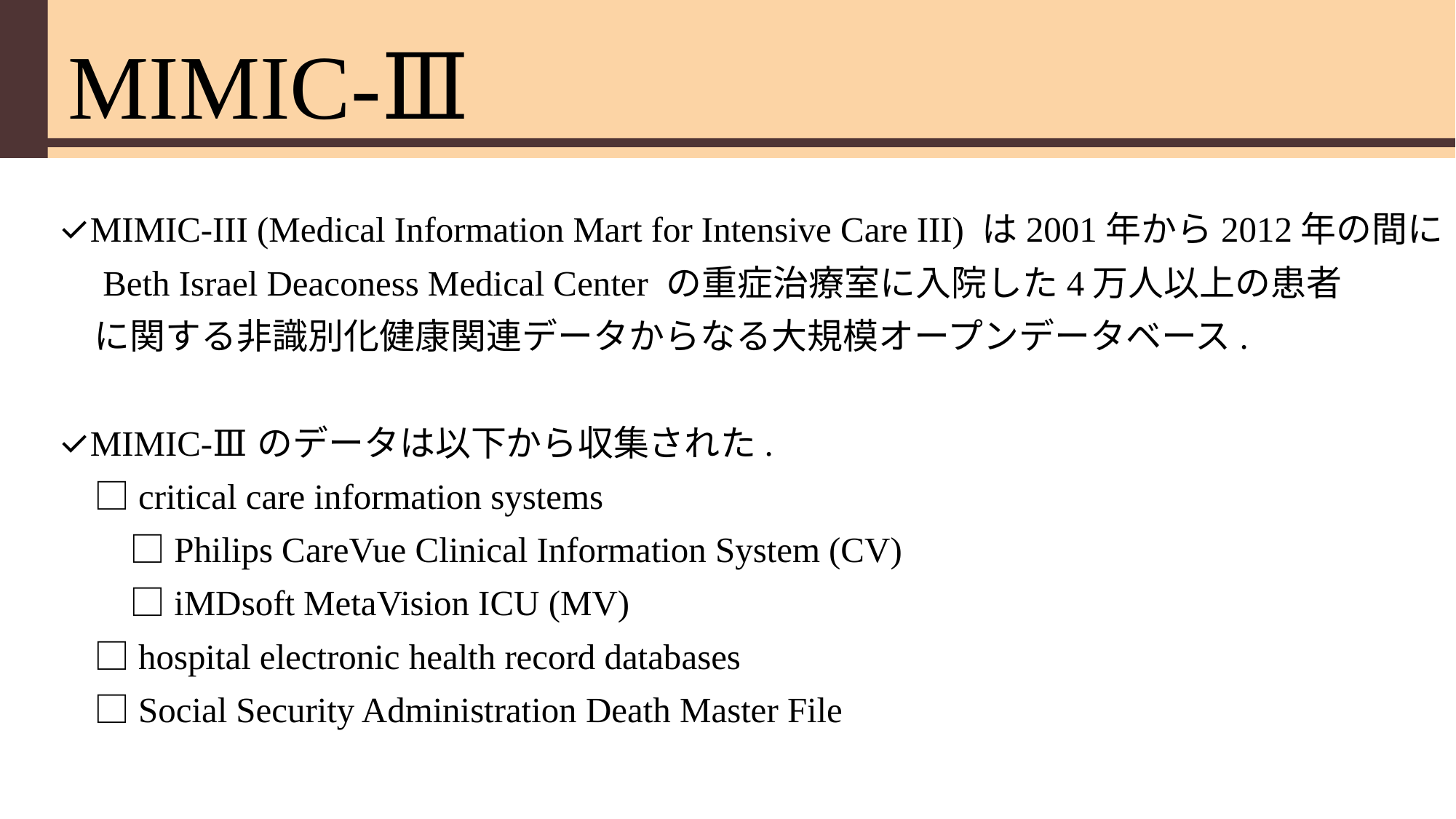

# MIMIC-Ⅲ
✓MIMIC-III (Medical Information Mart for Intensive Care III) は2001年から2012年の間に
　Beth Israel Deaconess Medical Center の重症治療室に入院した4万人以上の患者
　に関する非識別化健康関連データからなる大規模オープンデータベース.

✓MIMIC-Ⅲのデータは以下から収集された.
　□critical care information systems
　　□Philips CareVue Clinical Information System (CV)
　　□iMDsoft MetaVision ICU (MV)
　□hospital electronic health record databases
　□Social Security Administration Death Master File